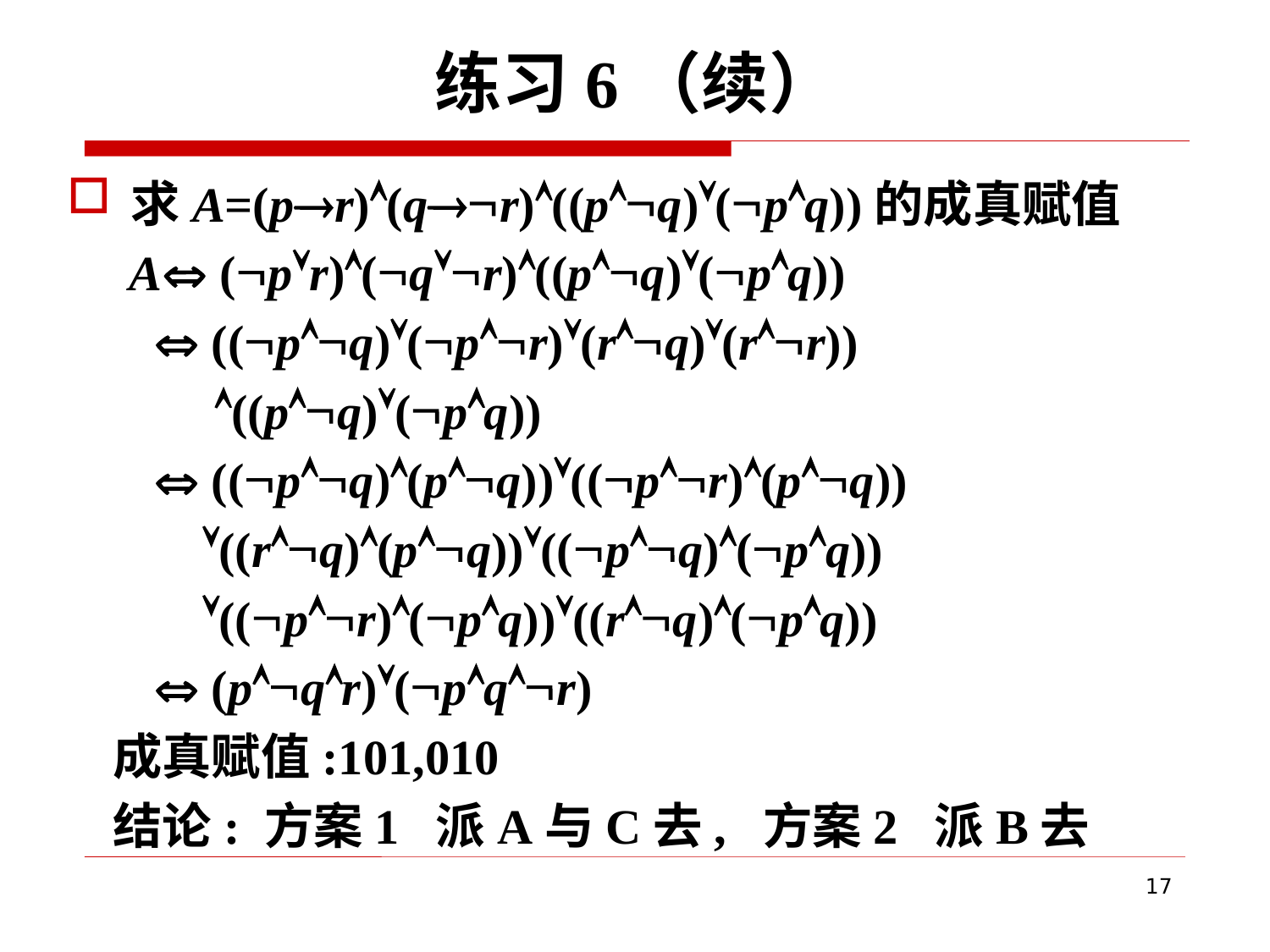

# 练习6（续）
求A=(p→r)∧(q→¬r)∧((p∧¬q)∨(¬p∧q))的成真赋值
     A⇔ (¬p∨r)∧(¬q∨¬r)∧((p∧¬q)∨(¬p∧q))
       ⇔ ((¬p∧¬q)∨(¬p∧¬r)∨(r∧¬q)∨(r∧¬r))
            ∧((p∧¬q)∨(¬p∧q))
       ⇔ ((¬p∧¬q)∧(p∧¬q))∨((¬p∧¬r)∧(p∧¬q))
           ∨((r∧¬q)∧(p∧¬q))∨((¬p∧¬q)∧(¬p∧q))
           ∨((¬p∧¬r)∧(¬p∧q))∨((r∧¬q)∧(¬p∧q))
       ⇔ (p∧¬q∧r)∨(¬p∧q∧¬r)
   成真赋值:101,010
   结论: 方案1  派A与C去,  方案2  派B去
17